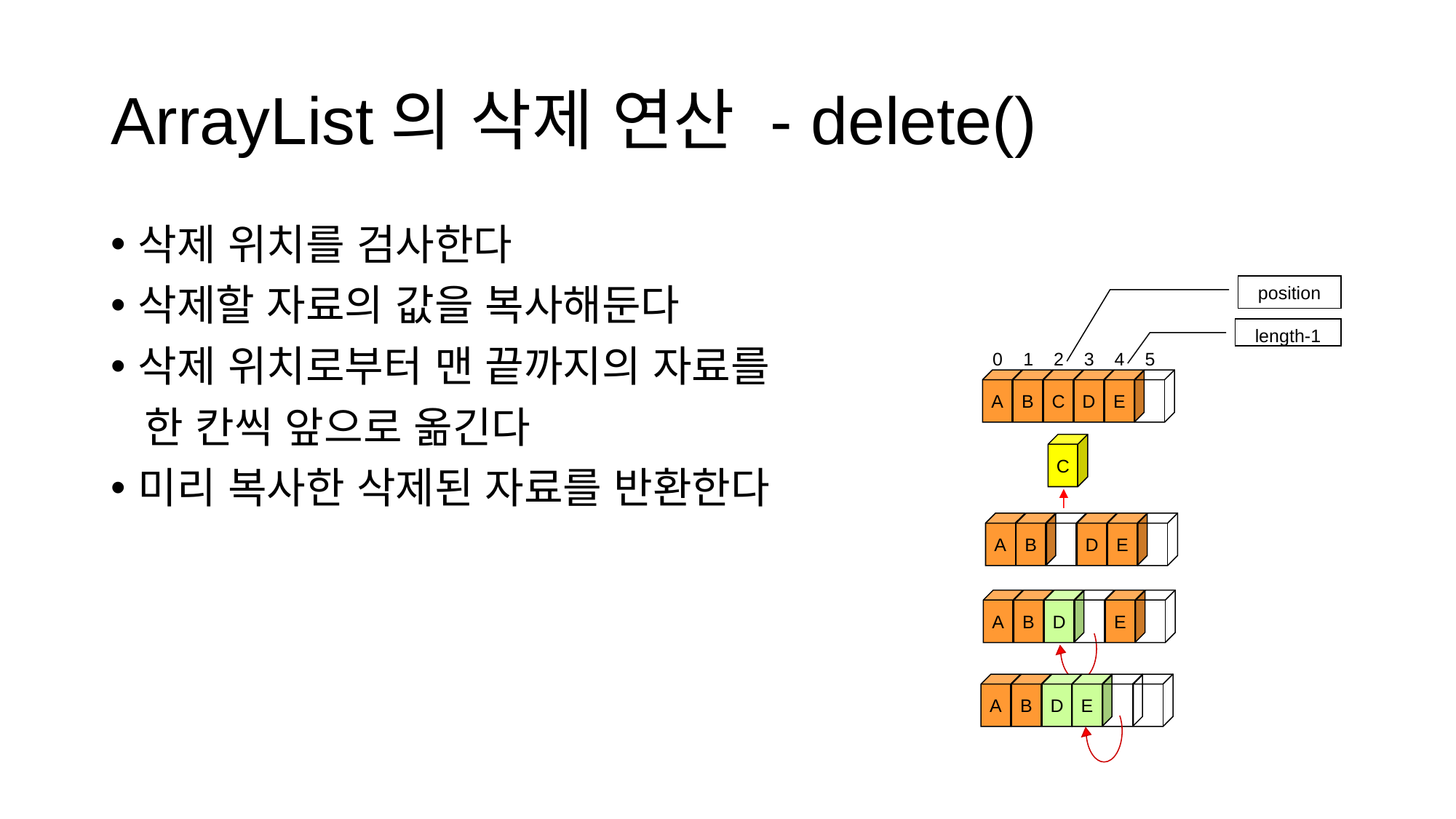

# ArrayList의 삭제 연산 - delete()
삭제 위치를 검사한다
삭제할 자료의 값을 복사해둔다
삭제 위치로부터 맨 끝까지의 자료를
  한 칸씩 앞으로 옮긴다
미리 복사한 삭제된 자료를 반환한다
position
length-1
0
1
2
3
4
5
A
B
C
D
E

C

A
B

D
E

A
B
D

E

A
B
D
E